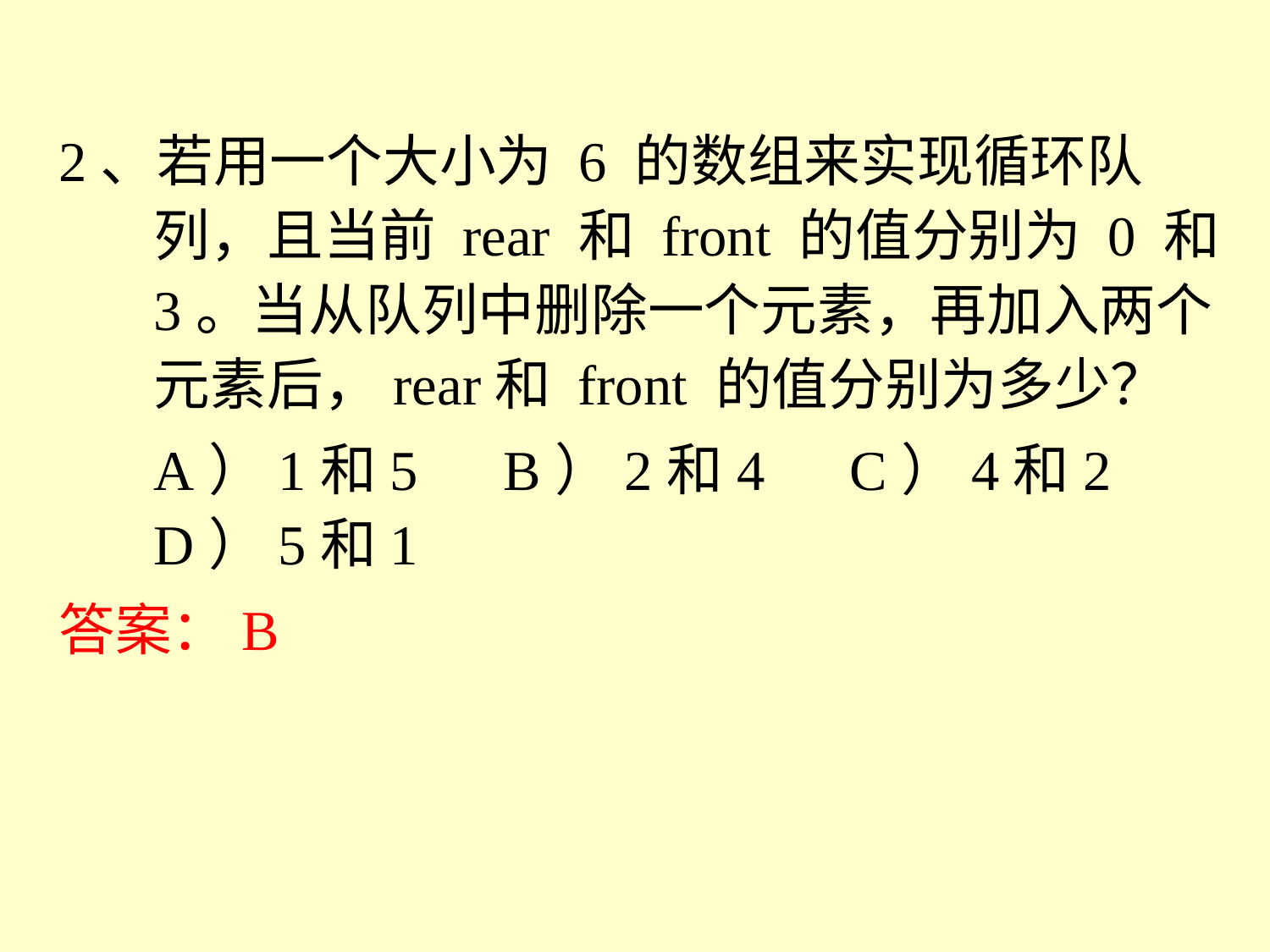

2、若用一个大小为 6 的数组来实现循环队列，且当前 rear 和 front 的值分别为 0 和 3。当从队列中删除一个元素，再加入两个元素后，rear和 front 的值分别为多少？
	A）1和5      B）2和4      C）4和2       D）5和1
答案：B